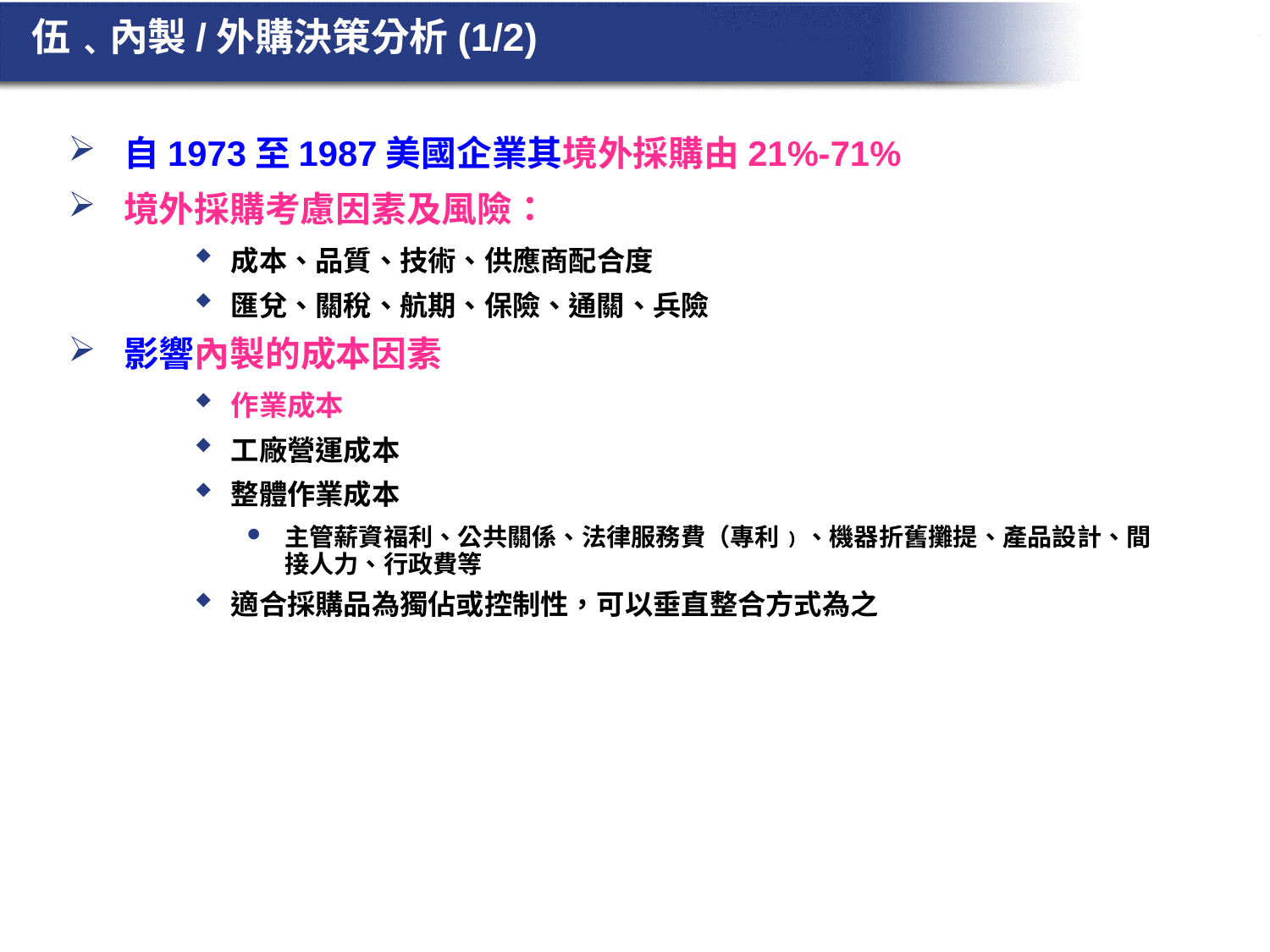

# 伍﹑內製/外購決策分析(1/2)
自1973至1987美國企業其境外採購由21%-71%
境外採購考慮因素及風險：
成本、品質、技術、供應商配合度
匯兌、關稅、航期、保險、通關、兵險
影響內製的成本因素
作業成本
工廠營運成本
整體作業成本
主管薪資福利、公共關係、法律服務費（專利﹚、機器折舊攤提、產品設計、間接人力、行政費等
適合採購品為獨佔或控制性，可以垂直整合方式為之